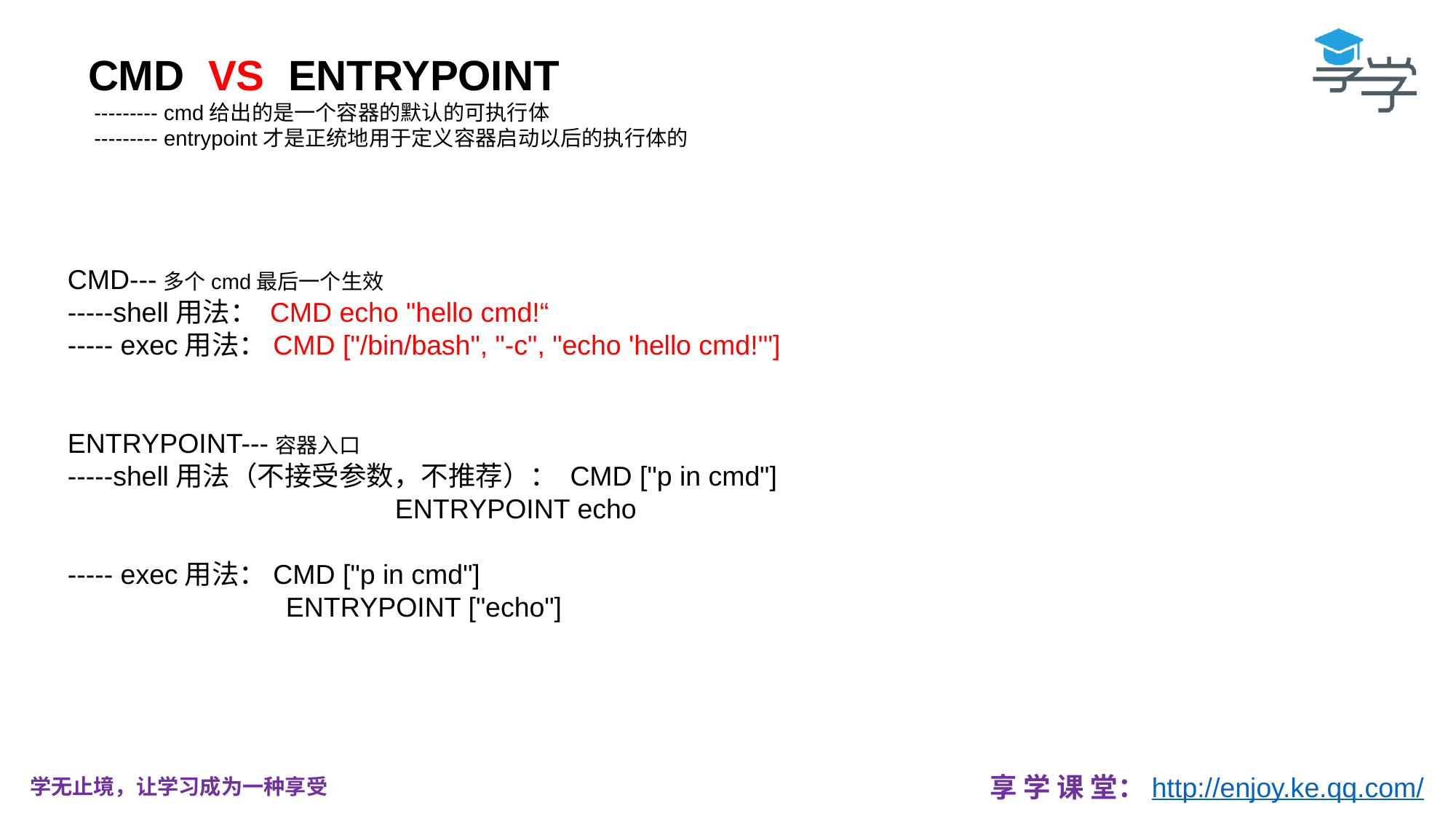

CMD  VS  ENTRYPOINT
 --------- cmd给出的是一个容器的默认的可执行体
 --------- entrypoint才是正统地用于定义容器启动以后的执行体的

CMD---多个cmd最后一个生效
-----shell用法： CMD echo "hello cmd!“
----- exec用法：CMD ["/bin/bash", "-c", "echo 'hello cmd!'"]

ENTRYPOINT---容器入口
-----shell用法（不接受参数，不推荐）： CMD ["p in cmd"]
			ENTRYPOINT echo

----- exec用法：CMD ["p in cmd"]
		ENTRYPOINT ["echo"]